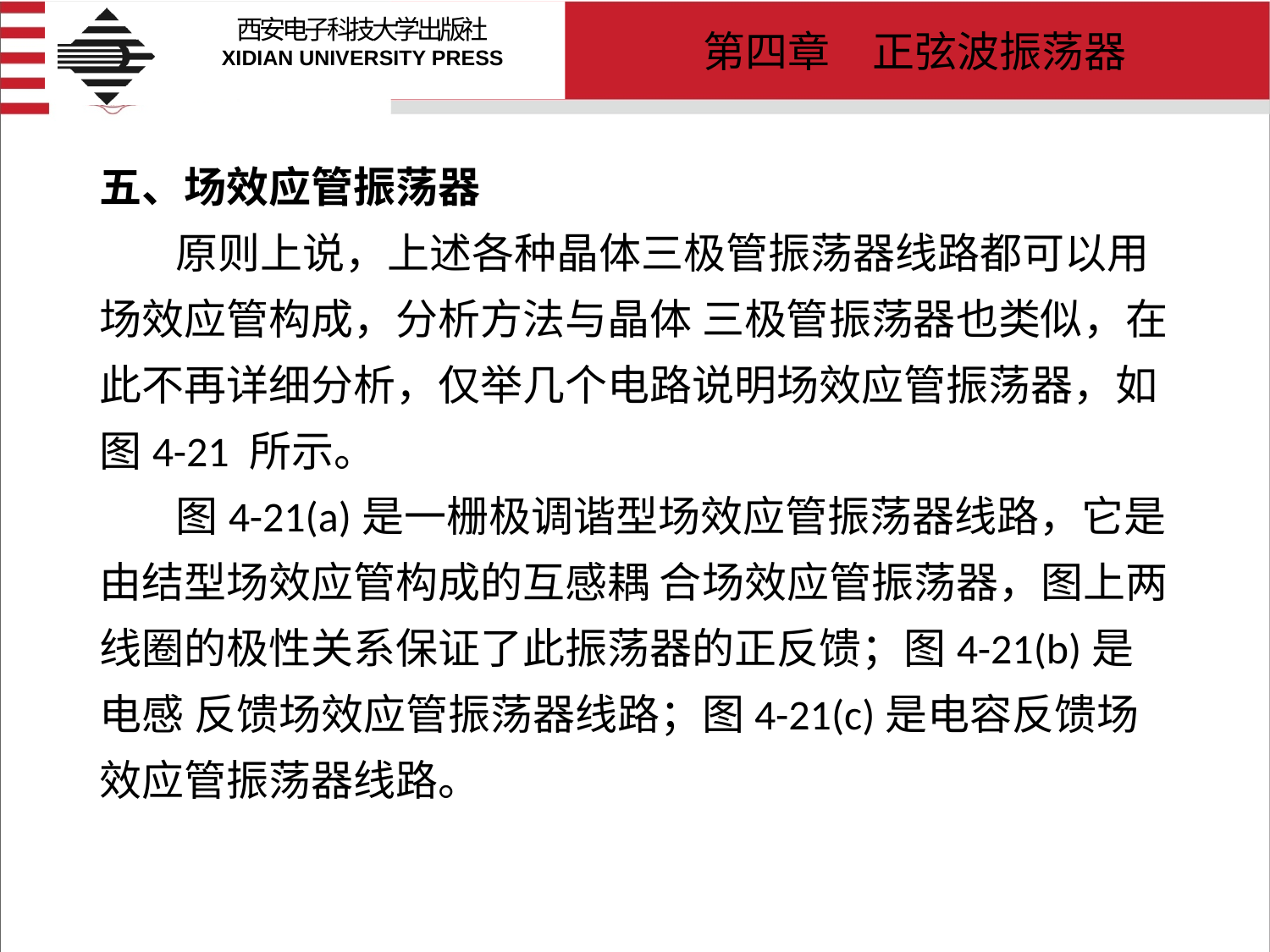

# 五、场效应管振荡器 原则上说，上述各种晶体三极管振荡器线路都可以用场效应管构成，分析方法与晶体 三极管振荡器也类似，在此不再详细分析，仅举几个电路说明场效应管振荡器，如图4-21 所示。 图4-21(a)是一栅极调谐型场效应管振荡器线路，它是由结型场效应管构成的互感耦 合场效应管振荡器，图上两线圈的极性关系保证了此振荡器的正反馈；图4-21(b)是电感 反馈场效应管振荡器线路；图4-21(c)是电容反馈场效应管振荡器线路。